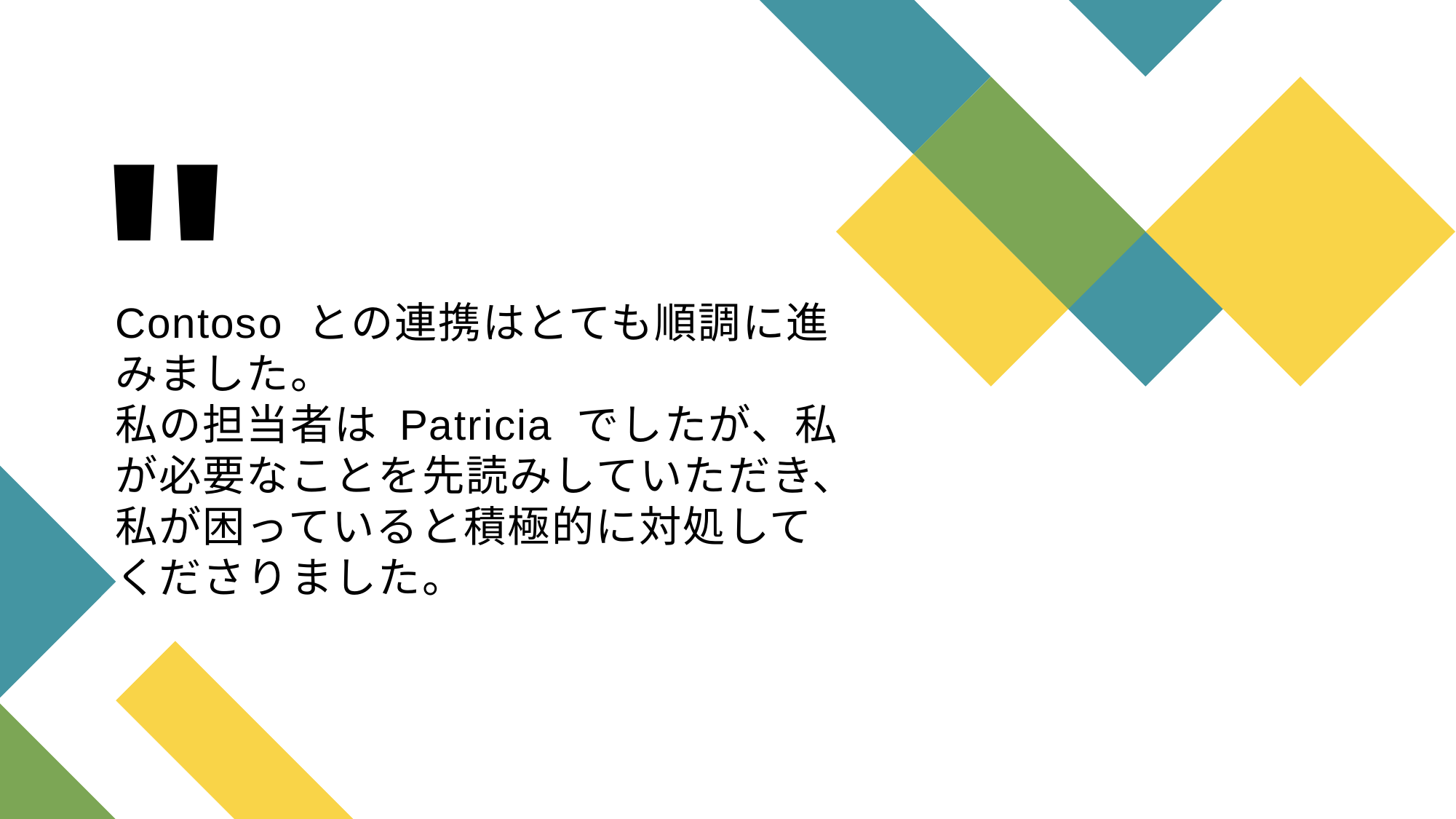

# Contoso との連携はとても順調に進みました。 私の担当者は Patricia でしたが、私が必要なことを先読みしていただき、私が困っていると積極的に対処してくださりました。